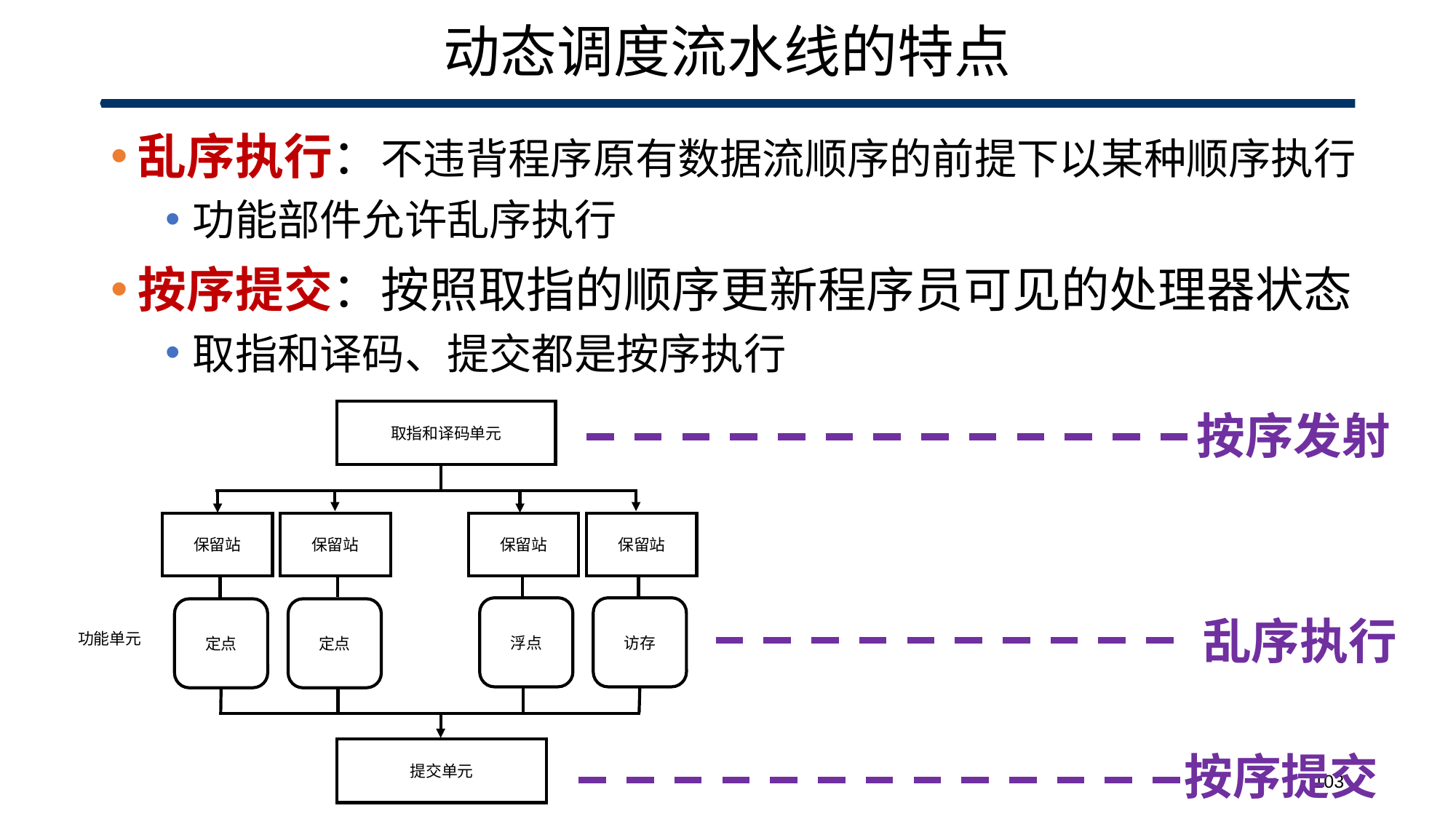

# 动态调度流水线的特点
乱序执行：不违背程序原有数据流顺序的前提下以某种顺序执行
功能部件允许乱序执行
按序提交：按照取指的顺序更新程序员可见的处理器状态
取指和译码、提交都是按序执行

按序发射
取指和译码单元
保留站
保留站
保留站
保留站
浮点
访存
定点
定点
功能单元
提交单元
乱序执行
按序提交
103